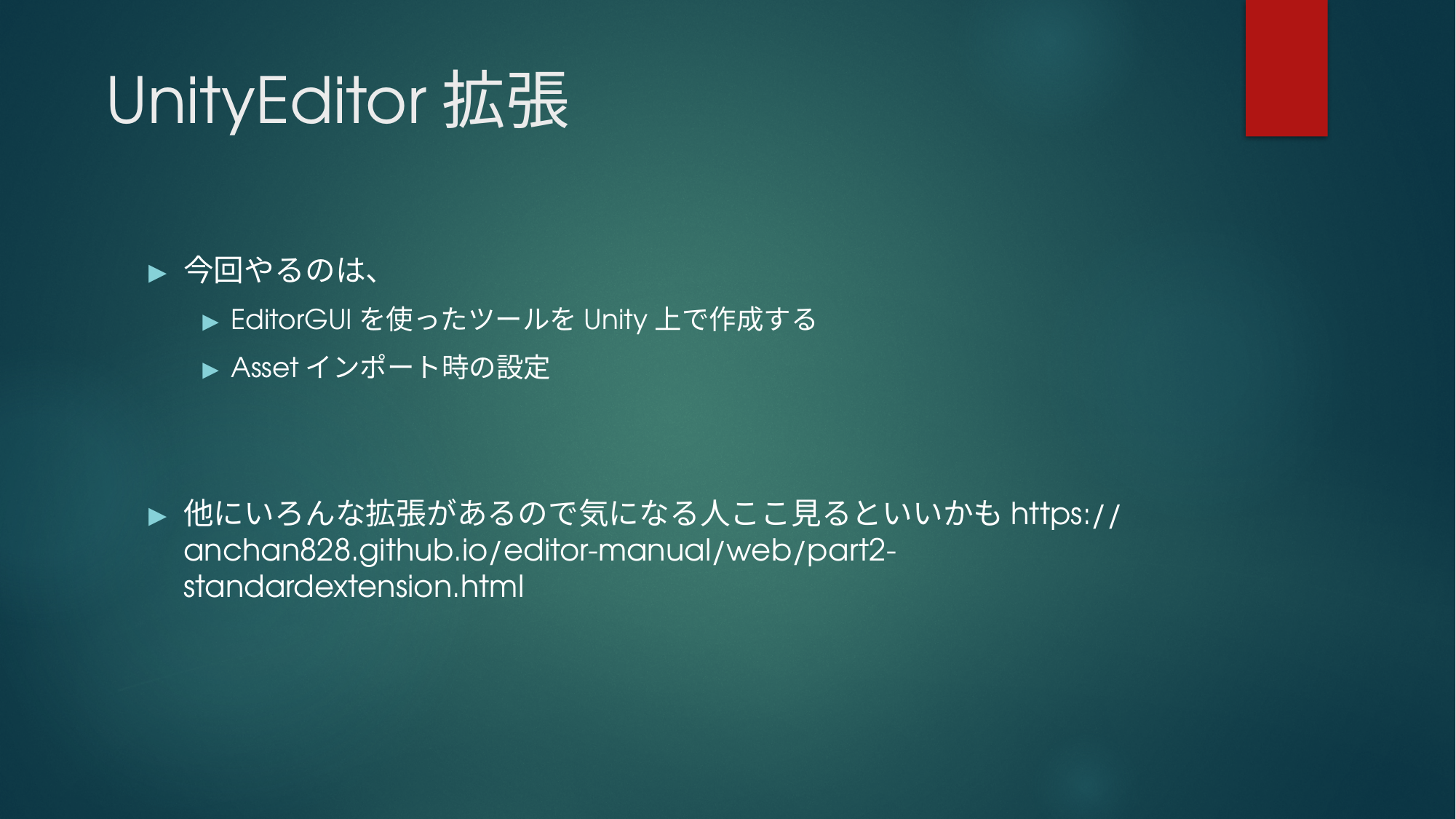

# UnityEditor拡張
今回やるのは、
EditorGUIを使ったツールをUnity上で作成する
Assetインポート時の設定

他にいろんな拡張があるので気になる人ここ見るといいかもhttps://anchan828.github.io/editor-manual/web/part2-standardextension.html